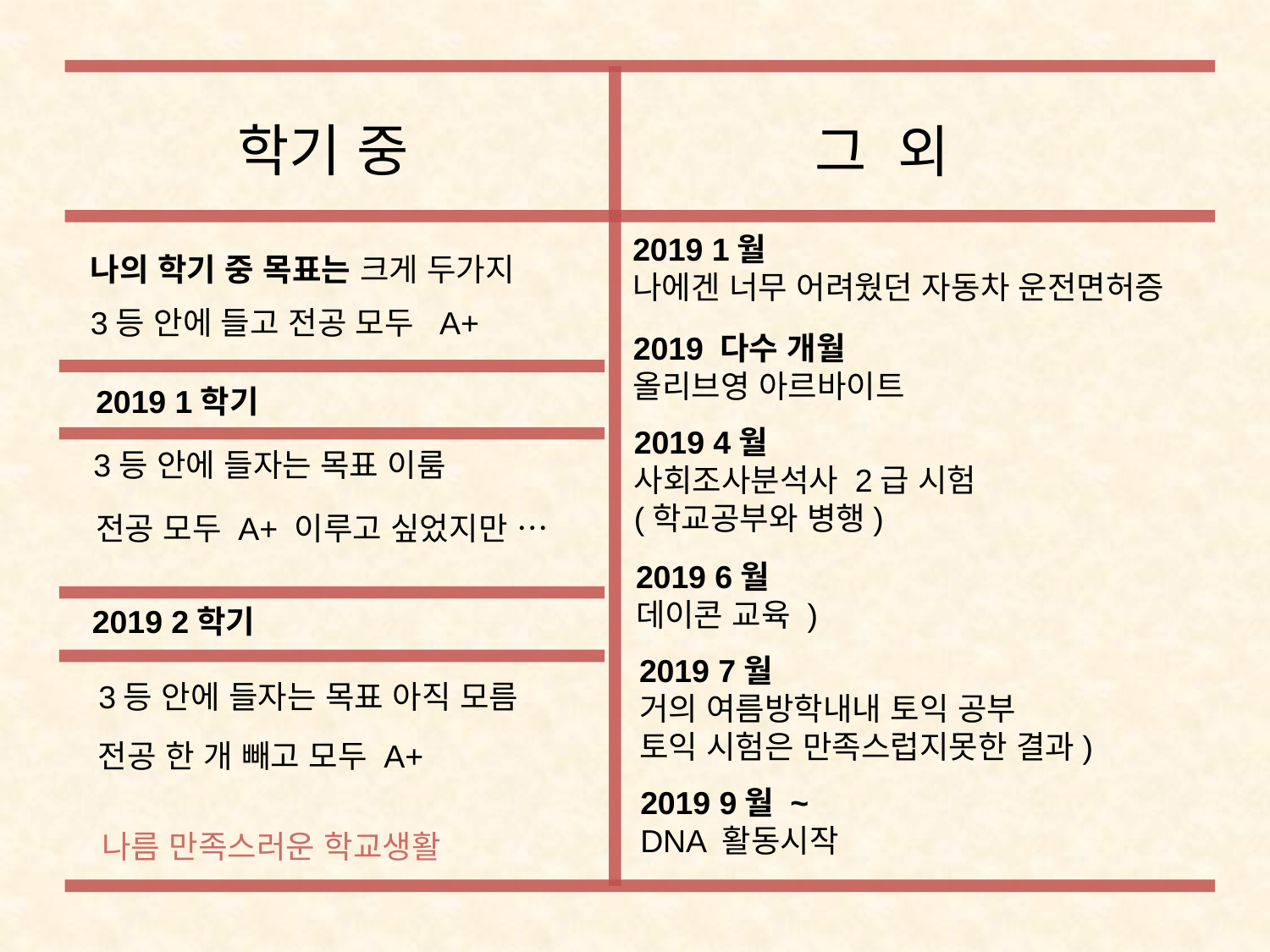

학기 중
    그  외
2019 1월
나에겐 너무 어려웠던 자동차 운전면허증
나의 학기 중 목표는 크게 두가지
3등 안에 들고 전공 모두  A+
2019 다수 개월
올리브영 아르바이트
 2019 1학기
2019 4월
사회조사분석사 2급 시험
(학교공부와 병행)
   3등 안에 들자는 목표 이룸
 전공 모두 A+ 이루고 싶었지만 …
2019 6월
데이콘 교육 )
2019 2학기
2019 7월
거의 여름방학내내 토익 공부
토익 시험은 만족스럽지못한 결과)
   3등 안에 들자는 목표 아직 모름
 전공 한 개 빼고 모두 A+
2019 9월 ~
DNA 활동시작
나름 만족스러운 학교생활